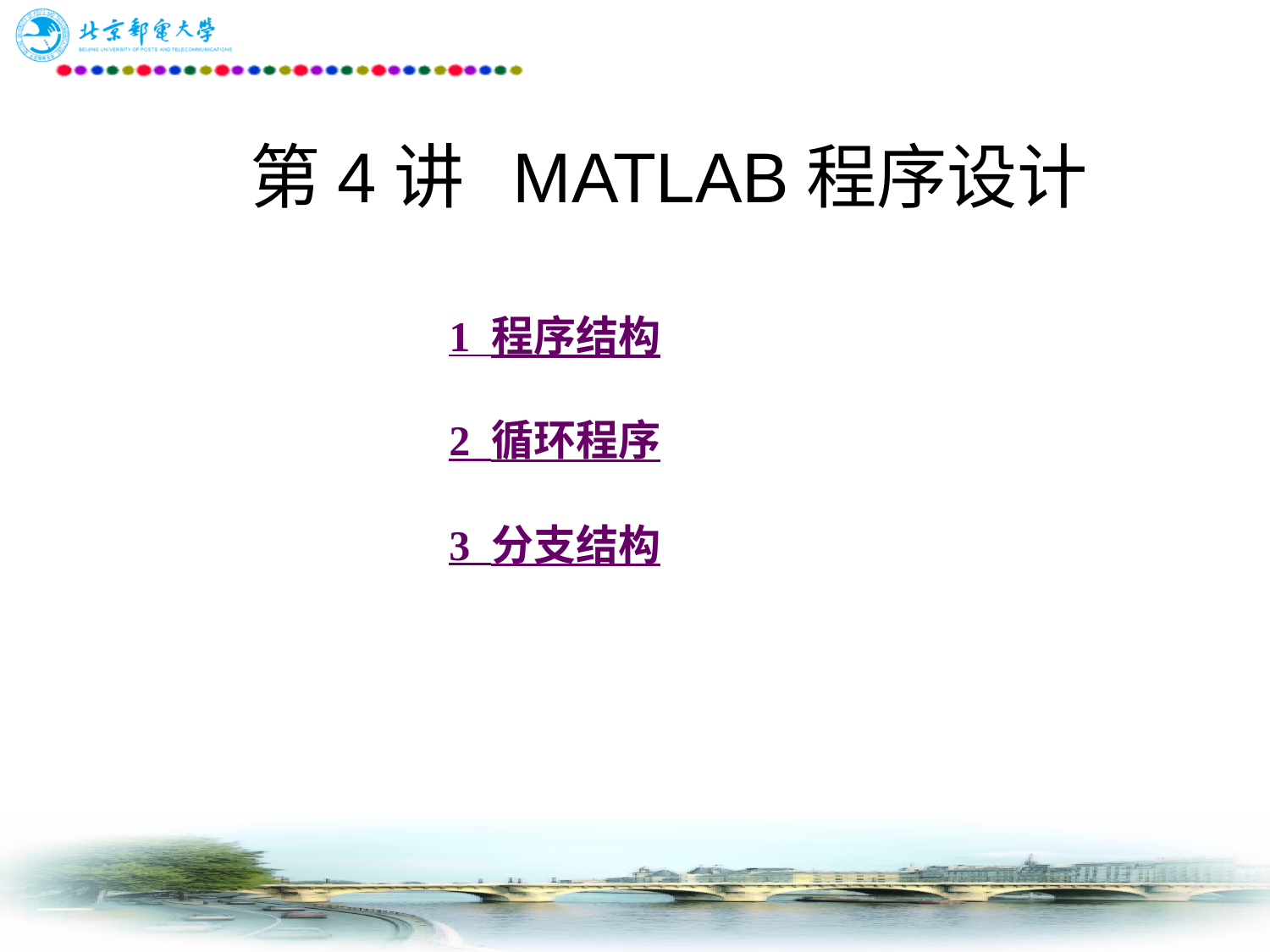

第4讲  MATLAB程序设计
1  程序结构
2  循环程序
3  分支结构